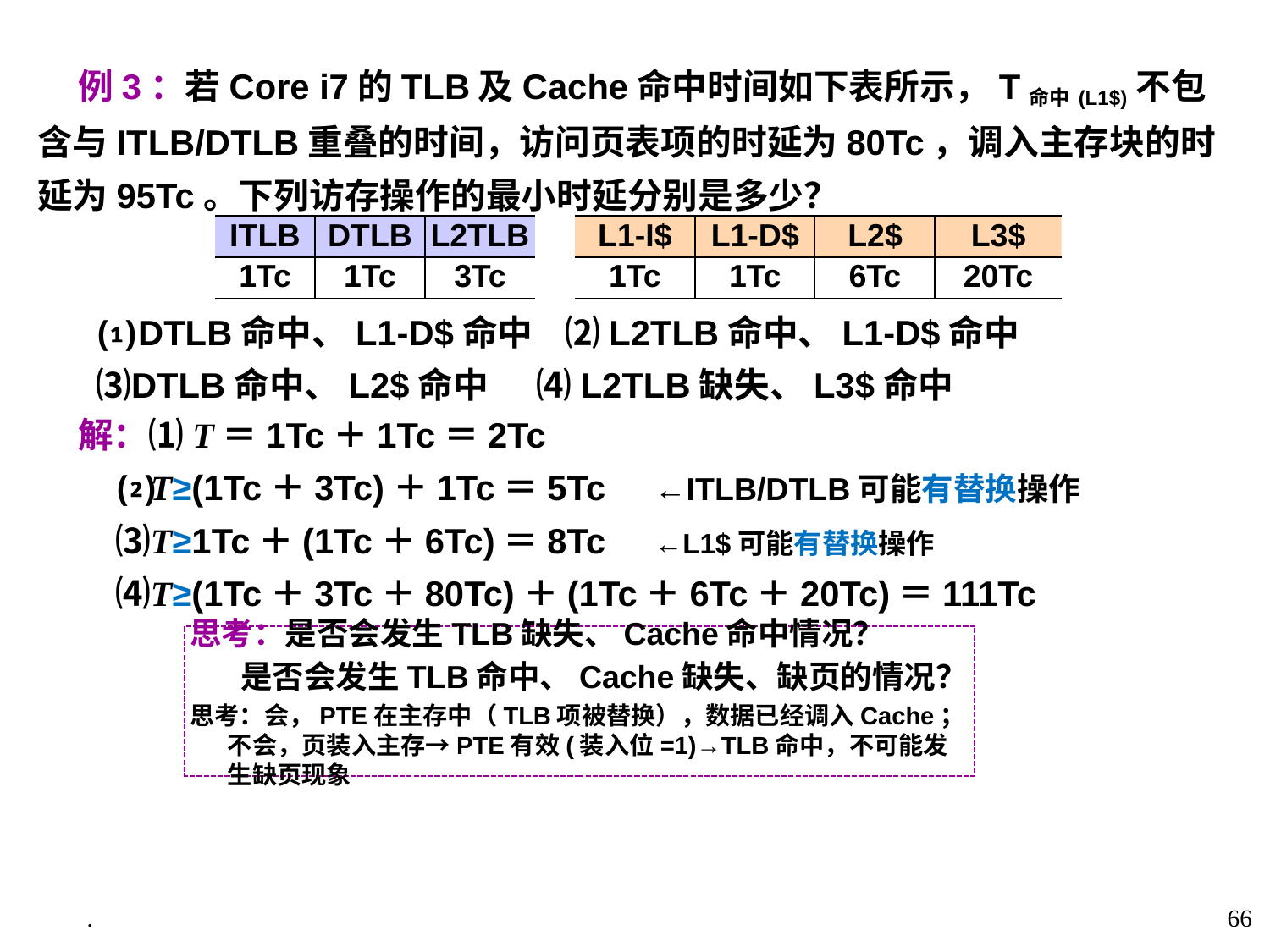

例3：若Core i7的TLB及Cache命中时间如下表所示，T命中(L1$)不包含与ITLB/DTLB重叠的时间，访问页表项的时延为80Tc，调入主存块的时延为95Tc。下列访存操作的最小时延分别是多少？

      ⑴DTLB命中、L1-D$命中    ⑵L2TLB命中、L1-D$命中
      ⑶DTLB命中、L2$命中      ⑷L2TLB缺失、L3$命中
| ITLB | DTLB | L2TLB |  | L1-I$ | L1-D$ | L2$ | L3$ |
| --- | --- | --- | --- | --- | --- | --- | --- |
| 1Tc | 1Tc | 3Tc |  | 1Tc | 1Tc | 6Tc | 20Tc |
    解：⑴T＝1Tc＋1Tc＝2Tc
        ⑵T≥(1Tc＋3Tc)＋1Tc＝5Tc     ←ITLB/DTLB可能有替换操作
        ⑶T≥1Tc＋(1Tc＋6Tc)＝8Tc     ←L1$可能有替换操作
        ⑷T≥(1Tc＋3Tc＋80Tc)＋(1Tc＋6Tc＋20Tc)＝111Tc
思考：是否会发生TLB缺失、Cache命中情况？
      是否会发生TLB命中、Cache缺失、缺页的情况？
思考：会，PTE在主存中（TLB项被替换），数据已经调入Cache；不会，页装入主存→PTE有效(装入位=1)→TLB命中，不可能发生缺页现象
.
66